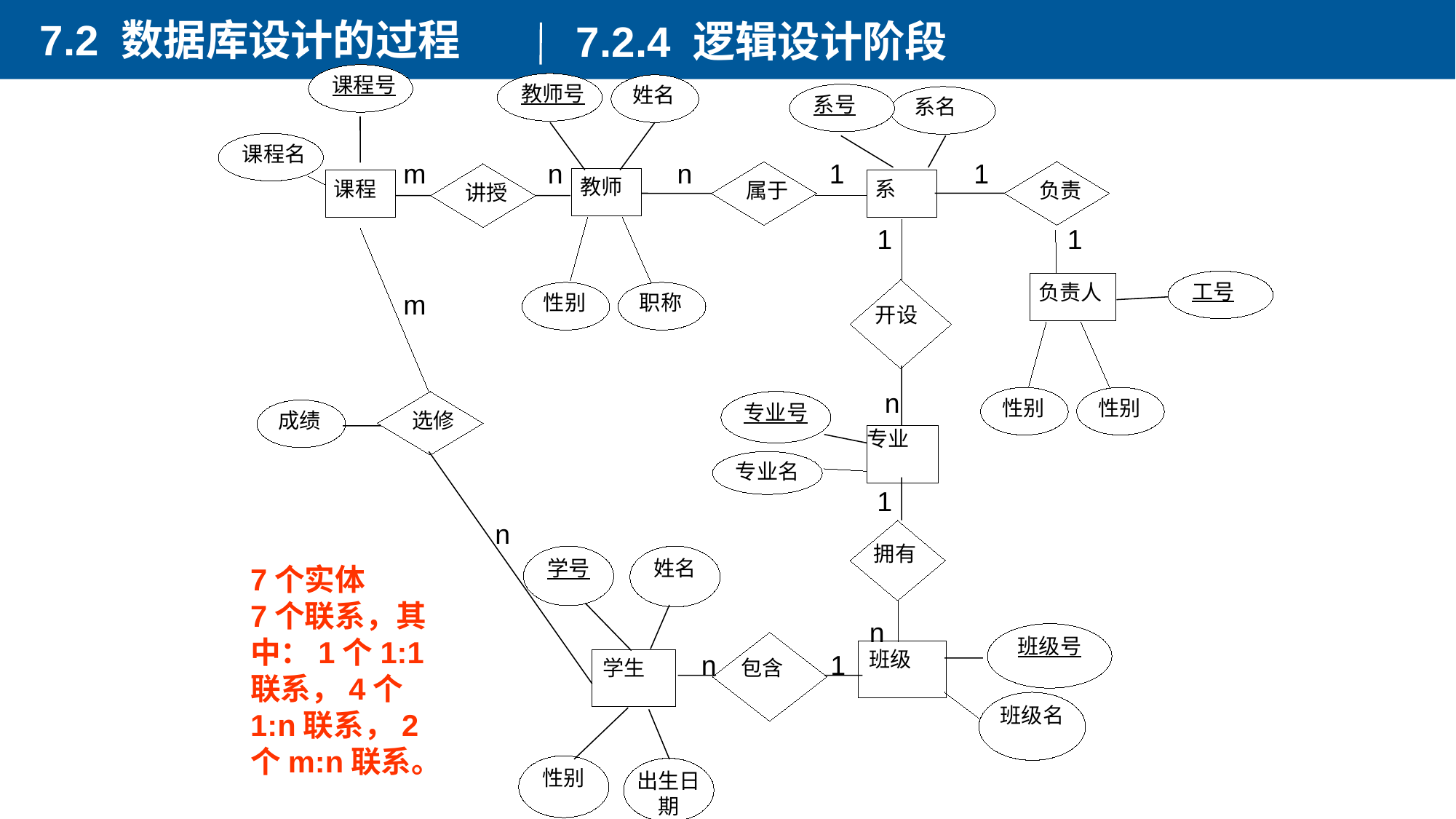

7.2 数据库设计的过程
7.2.4 逻辑设计阶段
课程号
教师号
姓名
系号
系名

课程名

m                n               n                  1                 1

                                                              1                       1

m

                                                               n

                                                              1
            n

                                                             n
                                       n               1

负责
属于
讲授
教师
课程
系

工号
负责人
开设
性别
职称

性别
性别
选修
专业号
成绩

专业

专业名

拥有
学号
姓名

班级号
包含
班级
学生

班级名

性别
出生日期
7个实体
7个联系，其中：1个1:1联系，4个1:n联系，2个m:n联系。